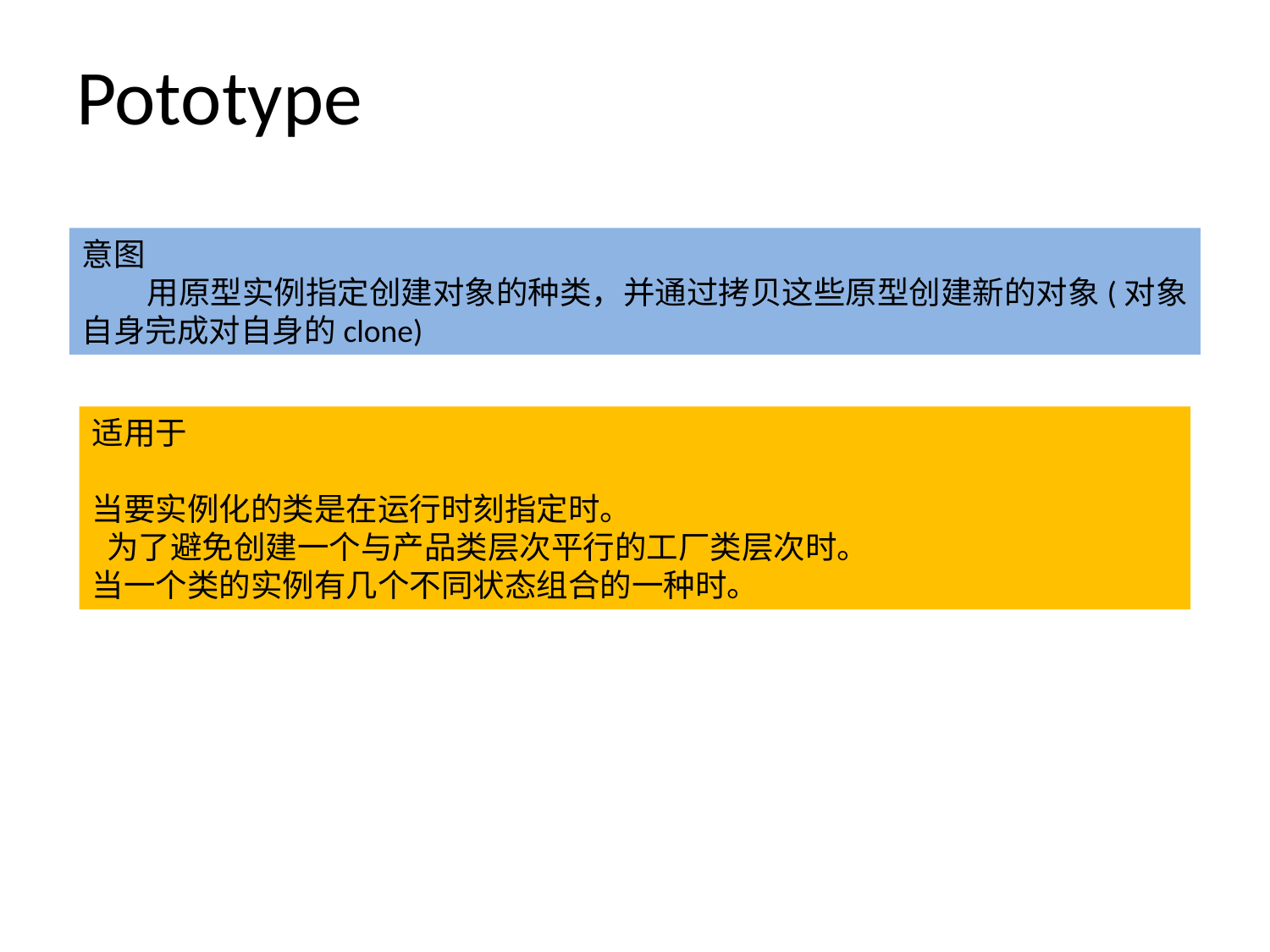

# Pototype
意图
        用原型实例指定创建对象的种类，并通过拷贝这些原型创建新的对象(对象自身完成对自身的clone)
适用于

当要实例化的类是在运行时刻指定时。
 为了避免创建一个与产品类层次平行的工厂类层次时。
当一个类的实例有几个不同状态组合的一种时。